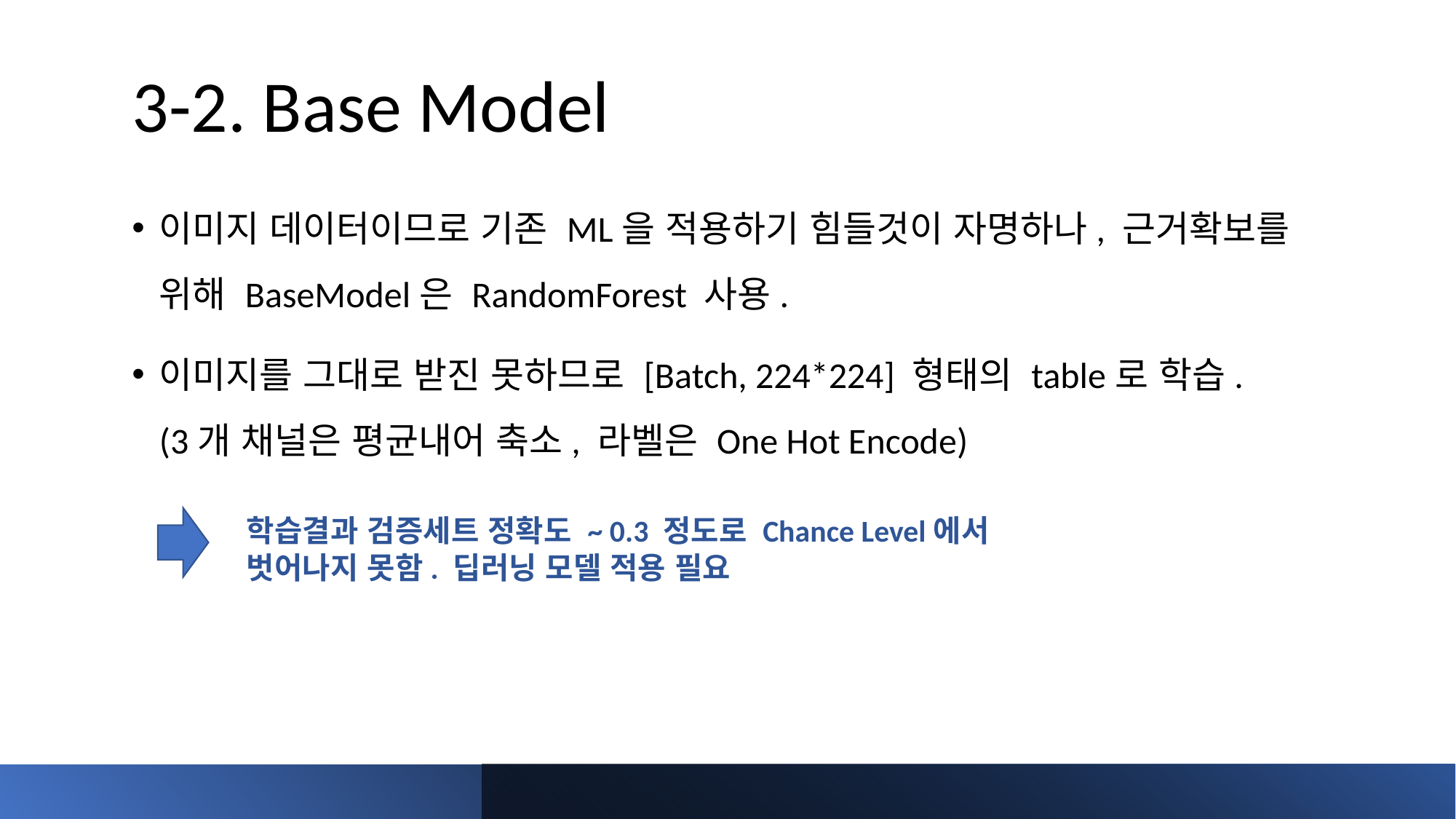

# 3-2. Base Model
이미지 데이터이므로 기존 ML을 적용하기 힘들것이 자명하나, 근거확보를 위해 BaseModel은 RandomForest 사용.
이미지를 그대로 받진 못하므로 [Batch, 224*224] 형태의 table로 학습.
(3개 채널은 평균내어 축소, 라벨은 One Hot Encode)
학습결과 검증세트 정확도 ~ 0.3 정도로 Chance Level에서 벗어나지 못함. 딥러닝 모델 적용 필요